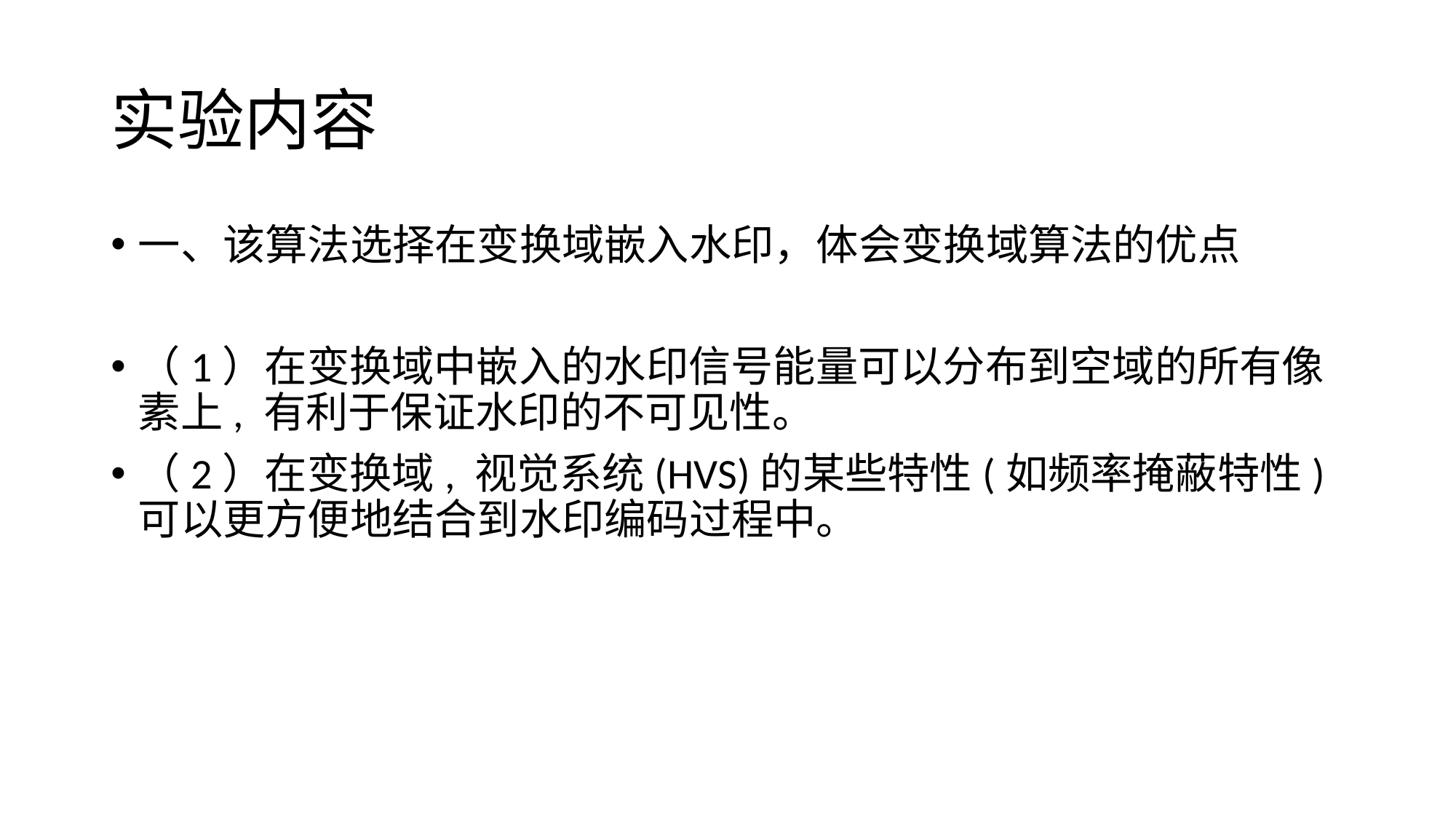

# 实验内容
一、该算法选择在变换域嵌入水印，体会变换域算法的优点

（1）在变换域中嵌入的水印信号能量可以分布到空域的所有像素上, 有利于保证水印的不可见性。
（2）在变换域, 视觉系统(HVS)的某些特性(如频率掩蔽特性)可以更方便地结合到水印编码过程中。